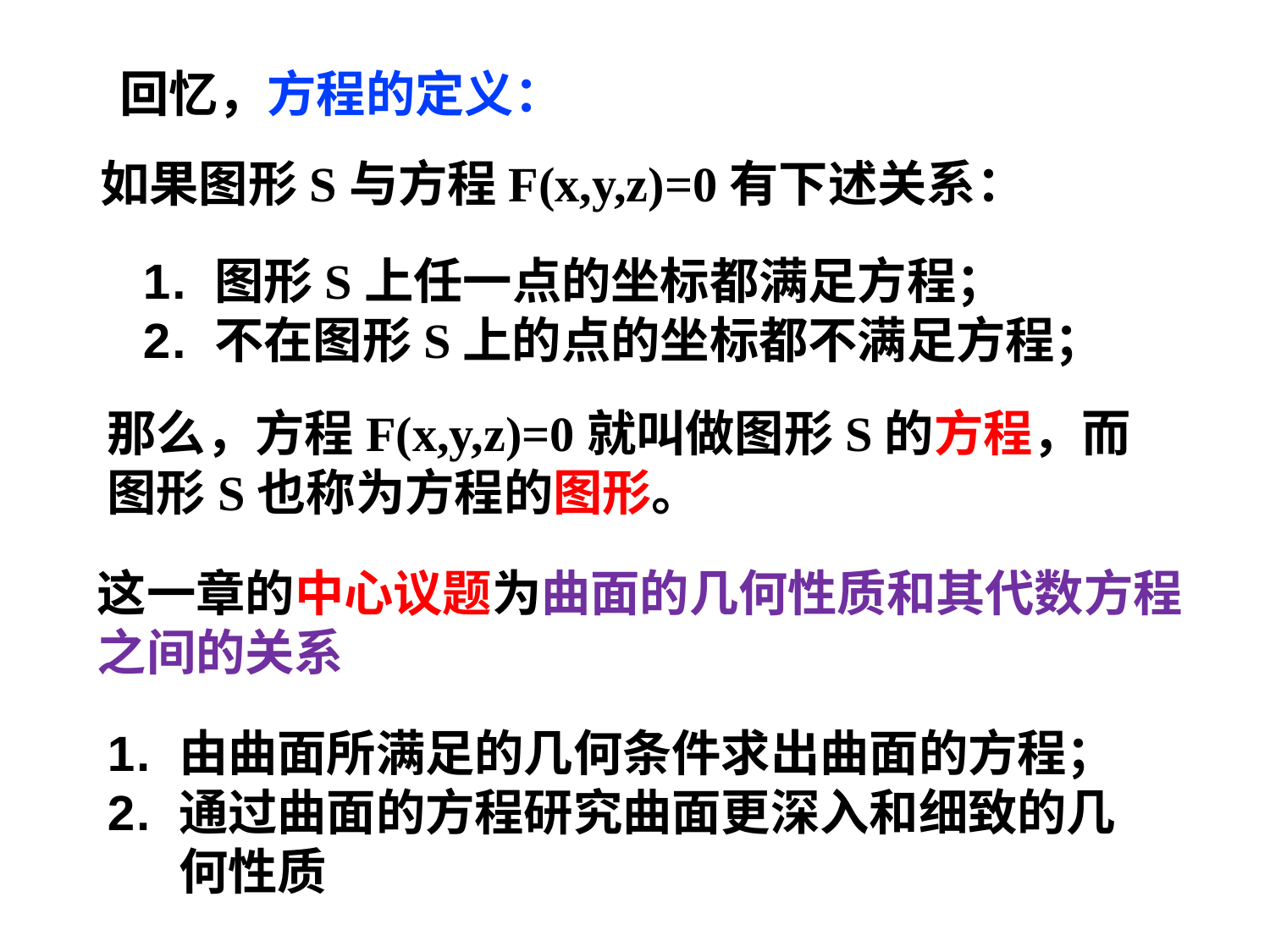

回忆，方程的定义：
如果图形S与方程F(x,y,z)=0有下述关系：
图形S上任一点的坐标都满足方程；
不在图形S上的点的坐标都不满足方程；
那么，方程F(x,y,z)=0就叫做图形S的方程，而图形S也称为方程的图形。
这一章的中心议题为曲面的几何性质和其代数方程之间的关系
由曲面所满足的几何条件求出曲面的方程；
通过曲面的方程研究曲面更深入和细致的几何性质